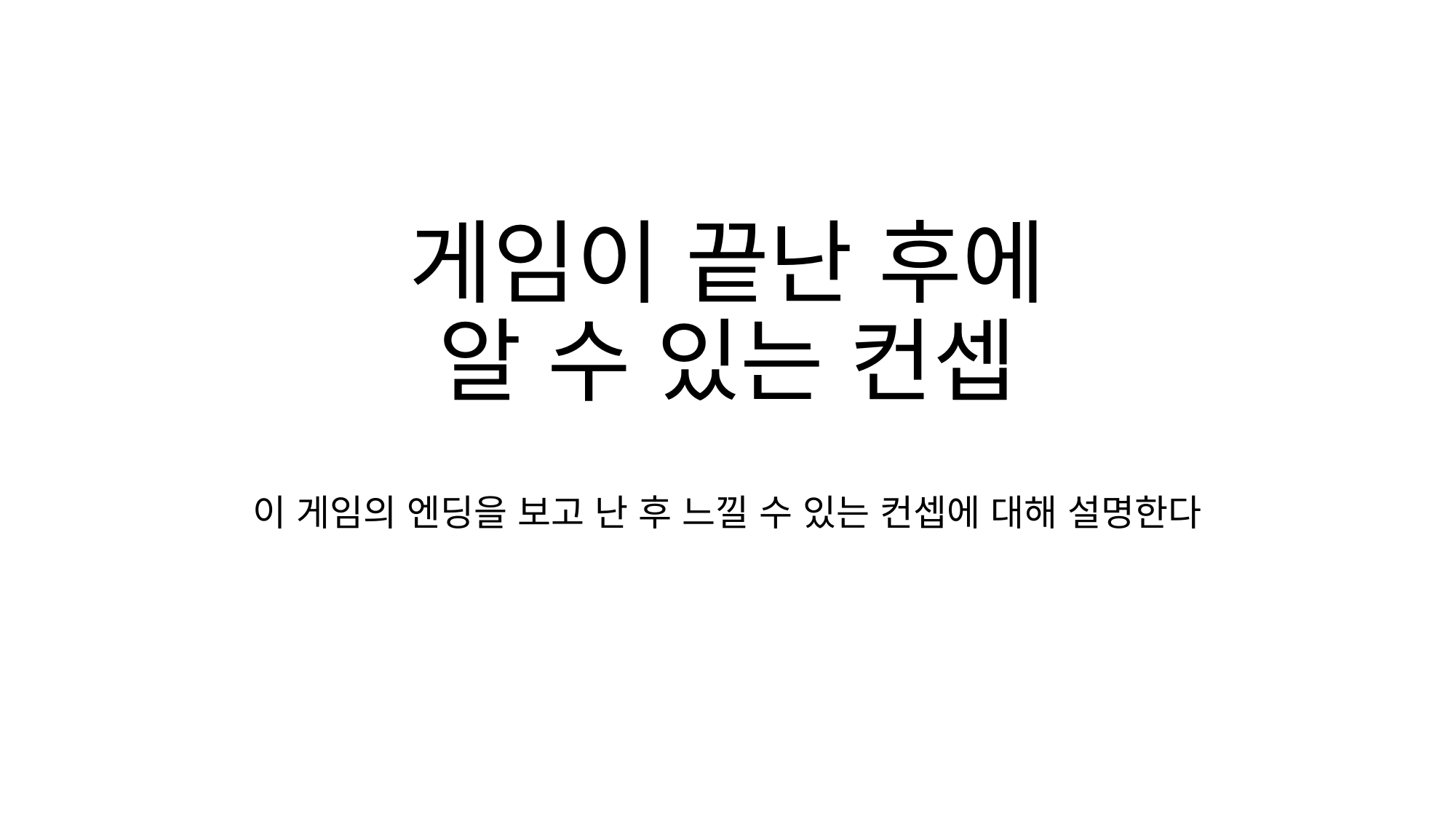

# 게임이 끝난 후에 알 수 있는 컨셉

이 게임의 엔딩을 보고 난 후 느낄 수 있는 컨셉에 대해 설명한다